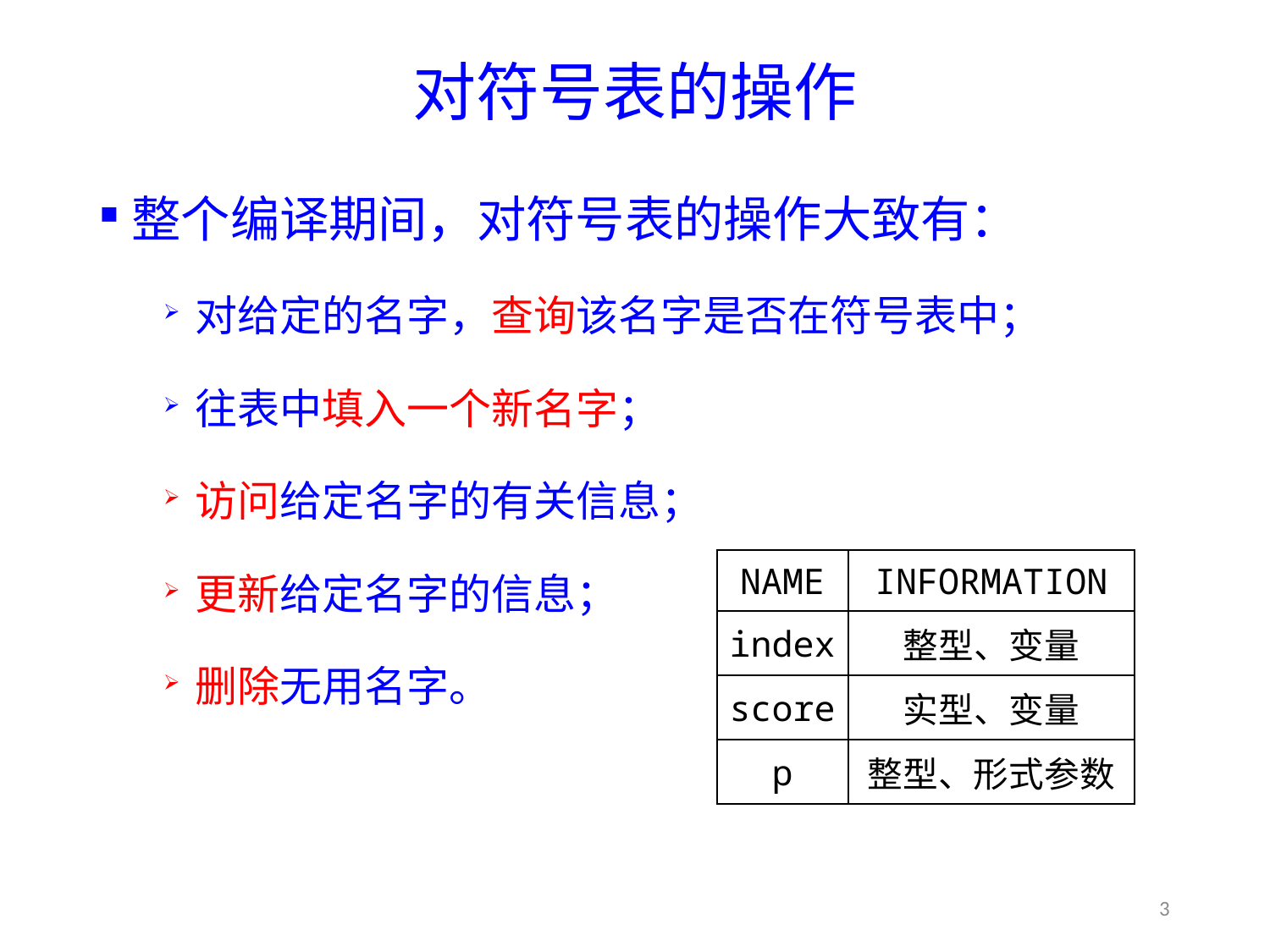

# 对符号表的操作
整个编译期间，对符号表的操作大致有：
对给定的名字，查询该名字是否在符号表中；
往表中填入一个新名字；
访问给定名字的有关信息；
更新给定名字的信息；
删除无用名字。
| NAME | INFORMATION |
| --- | --- |
| index | 整型、变量 |
| score | 实型、变量 |
| p | 整型、形式参数 |
3